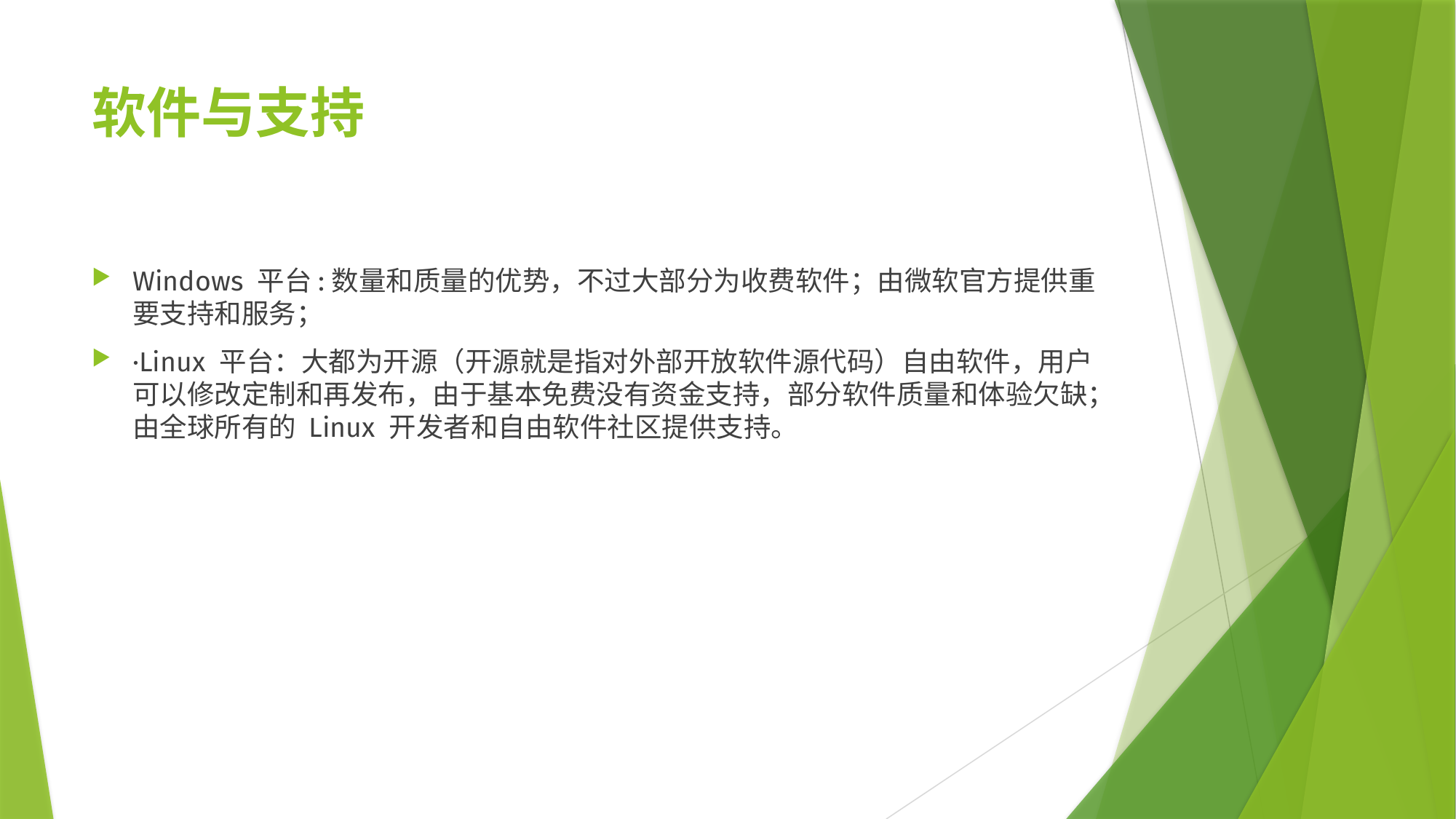

# 软件与支持
Windows 平台:数量和质量的优势，不过大部分为收费软件；由微软官方提供重要支持和服务；
·Linux 平台：大都为开源（开源就是指对外部开放软件源代码）自由软件，用户可以修改定制和再发布，由于基本免费没有资金支持，部分软件质量和体验欠缺；由全球所有的 Linux 开发者和自由软件社区提供支持。